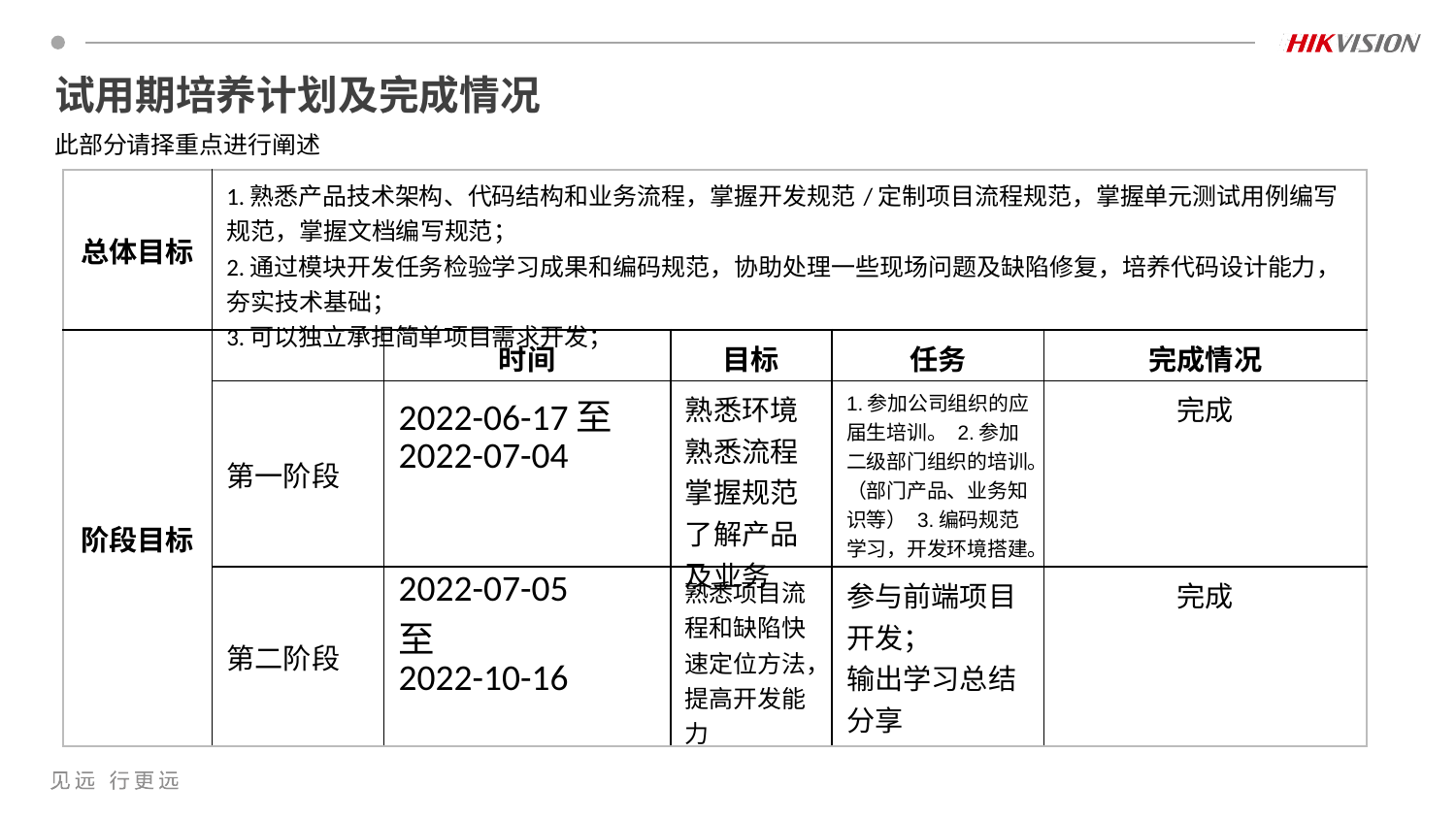

# 试用期培养计划及完成情况
此部分请择重点进行阐述
| 总体目标 | 1.熟悉产品技术架构、代码结构和业务流程，掌握开发规范/定制项目流程规范，掌握单元测试用例编写规范，掌握文档编写规范； 2.通过模块开发任务检验学习成果和编码规范，协助处理一些现场问题及缺陷修复，培养代码设计能力，夯实技术基础； 3.可以独立承担简单项目需求开发； |  |  |  |  |
| --- | --- | --- | --- | --- | --- |
| 阶段目标 |  | 时间 | 目标 | 任务 | 完成情况 |
|  | 第一阶段 | 2022-06-17至 2022-07-04 | 熟悉环境 熟悉流程 掌握规范 了解产品及业务 | 1.参加公司组织的应届生培训。 2.参加二级部门组织的培训。（部门产品、业务知识等） 3.编码规范学习，开发环境搭建。 | 完成 |
|  | 第二阶段 | 2022-07-05 至 2022-10-16 | 熟悉项目流程和缺陷快速定位方法，提高开发能力 | 参与前端项目开发； 输出学习总结分享 | 完成 |